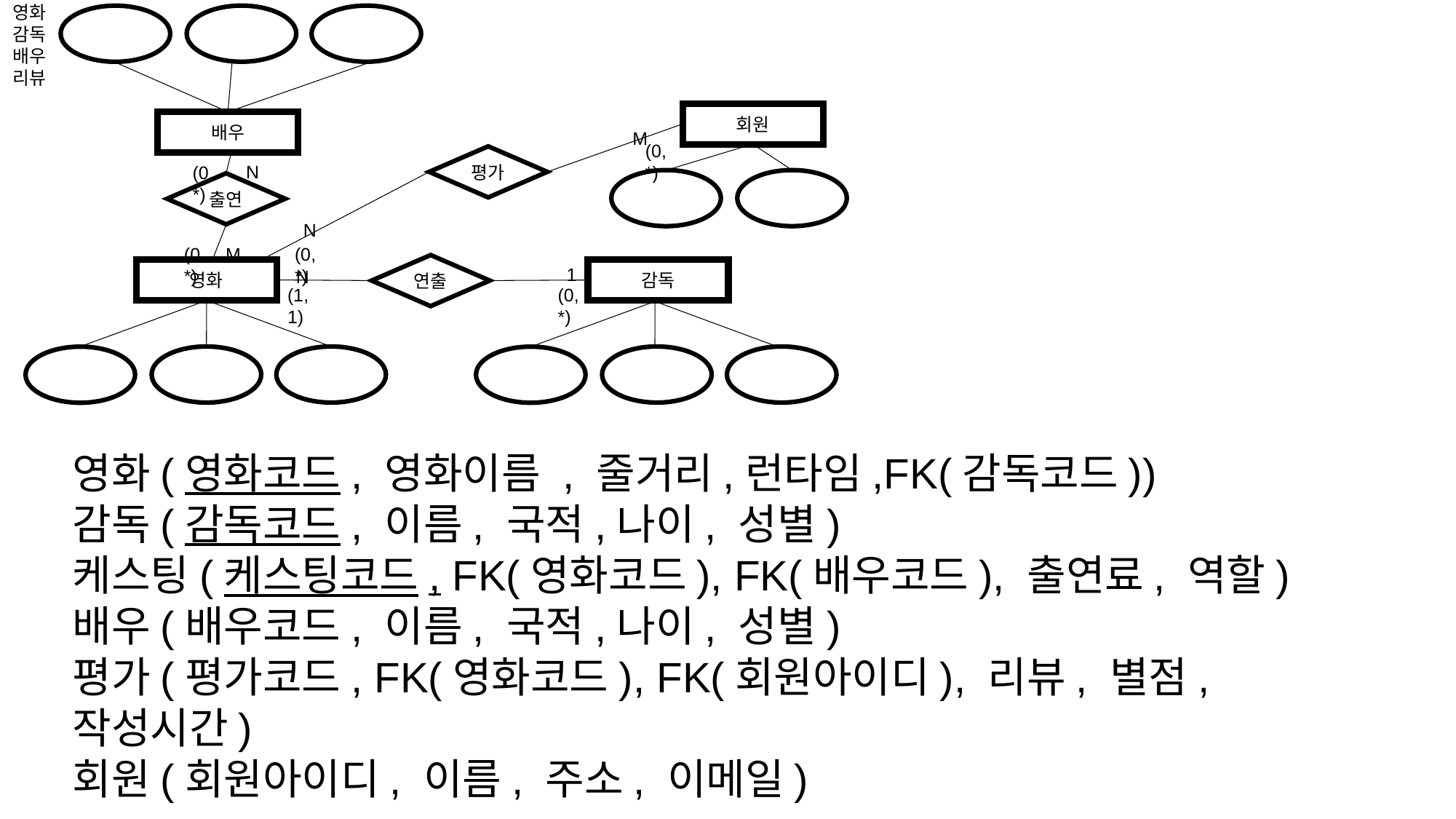

영화
감독
배우
리뷰

나이
국적
이름
회원
배우
M
(0,*)
평가
N
(0,*)
회워
아이디
회원
이름
출연
N
(0,*)
(0,*)
M
연출
1
영화
N
감독
(1,1)
(0,*)
줄거리
상영시간
국적
나이
영화이름
이름
영화(영화코드, 영화이름 , 줄거리,런타임,FK(감독코드))
감독(감독코드, 이름, 국적,나이, 성별)
케스팅(케스팅코드, FK(영화코드), FK(배우코드), 출연료, 역할)
배우(배우코드, 이름, 국적,나이, 성별)
평가(평가코드, FK(영화코드), FK(회원아이디), 리뷰, 별점, 작성시간)
회원(회원아이디, 이름, 주소, 이메일)